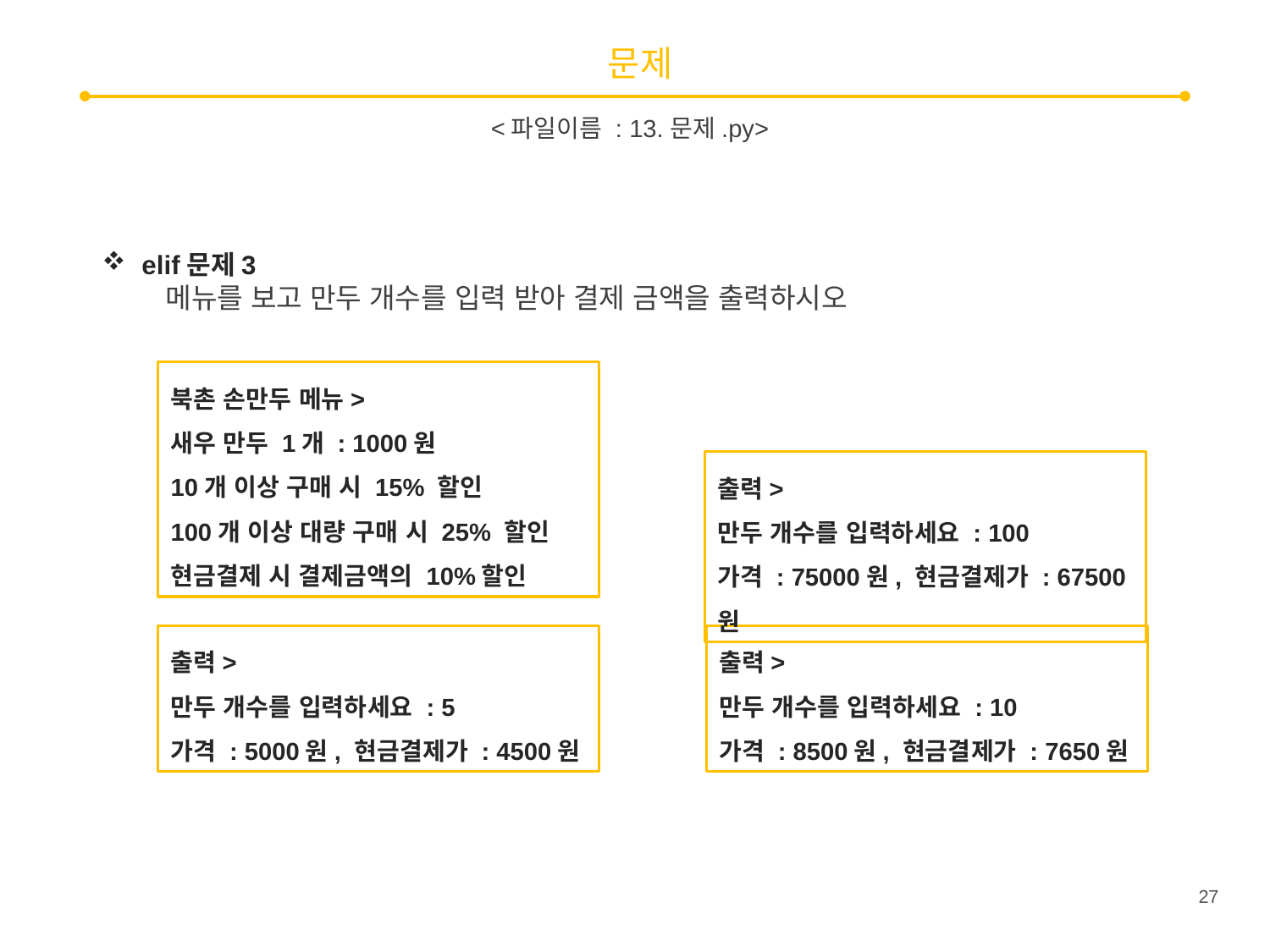

# 문제
<파일이름 : 13.문제.py>
elif문제3
메뉴를 보고 만두 개수를 입력 받아 결제 금액을 출력하시오
북촌 손만두 메뉴>
새우 만두 1개 : 1000원
10개 이상 구매 시 15% 할인
100개 이상 대량 구매 시 25% 할인
현금결제 시 결제금액의 10%할인
출력>
만두 개수를 입력하세요 : 100
가격 : 75000원, 현금결제가 : 67500원
출력>
만두 개수를 입력하세요 : 5
가격 : 5000원, 현금결제가 : 4500원
출력>
만두 개수를 입력하세요 : 10
가격 : 8500원, 현금결제가 : 7650원